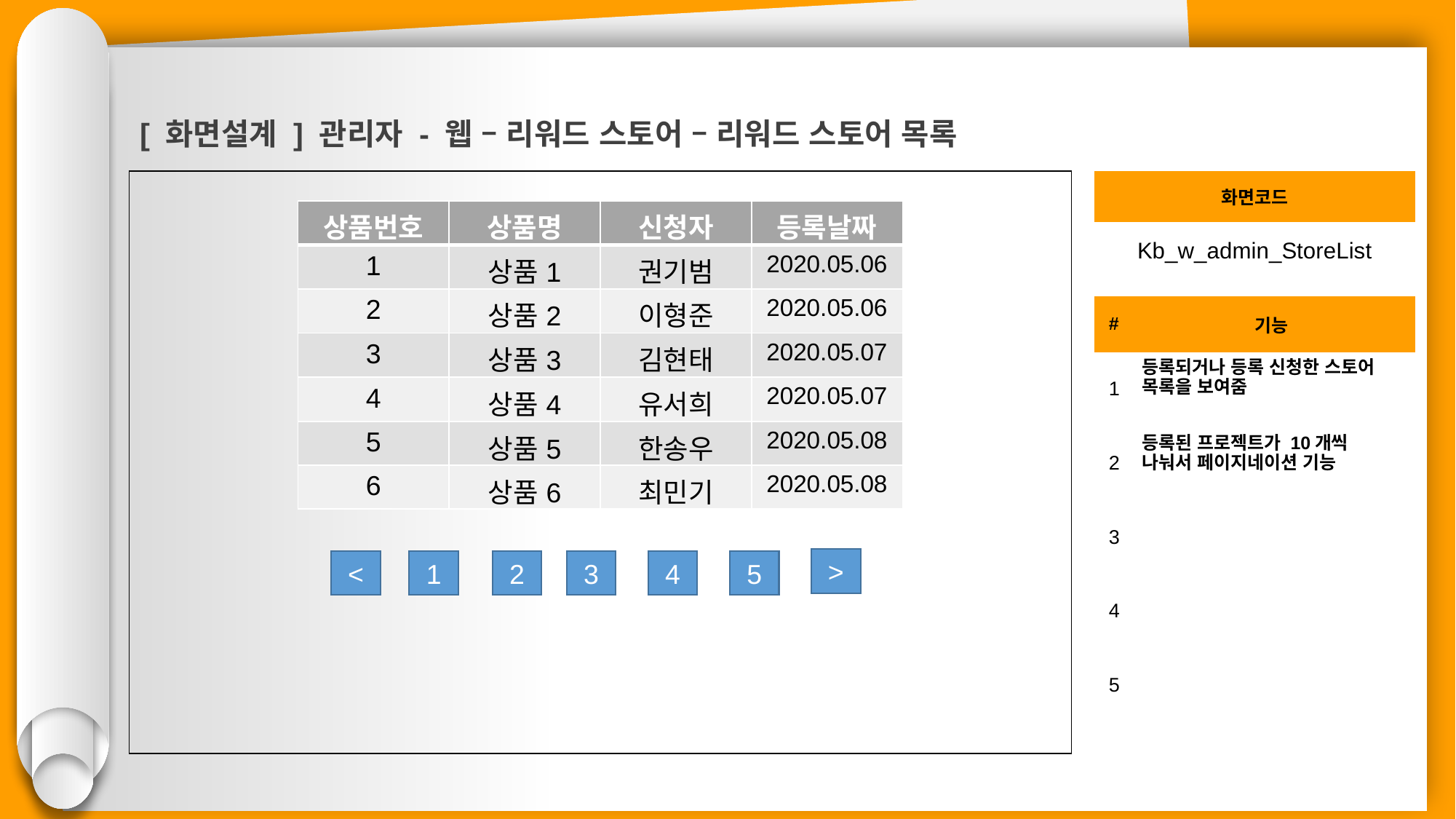

[ 화면설계 ] 관리자 - 웹 – 리워드 스토어 – 리워드 스토어 목록

| 화면코드 |
| --- |
| Kb\_w\_admin\_StoreList |
| 상품번호 | 상품명 | 신청자 | 등록날짜 |
| --- | --- | --- | --- |
| 1 | 상품1 | 권기범 | 2020.05.06 |
| 2 | 상품2 | 이형준 | 2020.05.06 |
| 3 | 상품3 | 김현태 | 2020.05.07 |
| 4 | 상품4 | 유서희 | 2020.05.07 |
| 5 | 상품5 | 한송우 | 2020.05.08 |
| 6 | 상품6 | 최민기 | 2020.05.08 |
| # | 기능 |
| --- | --- |
| 1 | 등록되거나 등록 신청한 스토어 목록을 보여줌 |
| 2 | 등록된 프로젝트가 10개씩 나눠서 페이지네이션 기능 |
| 3 |  |
| 4 |  |
| 5 |  |
>
<
1
2
3
4
5